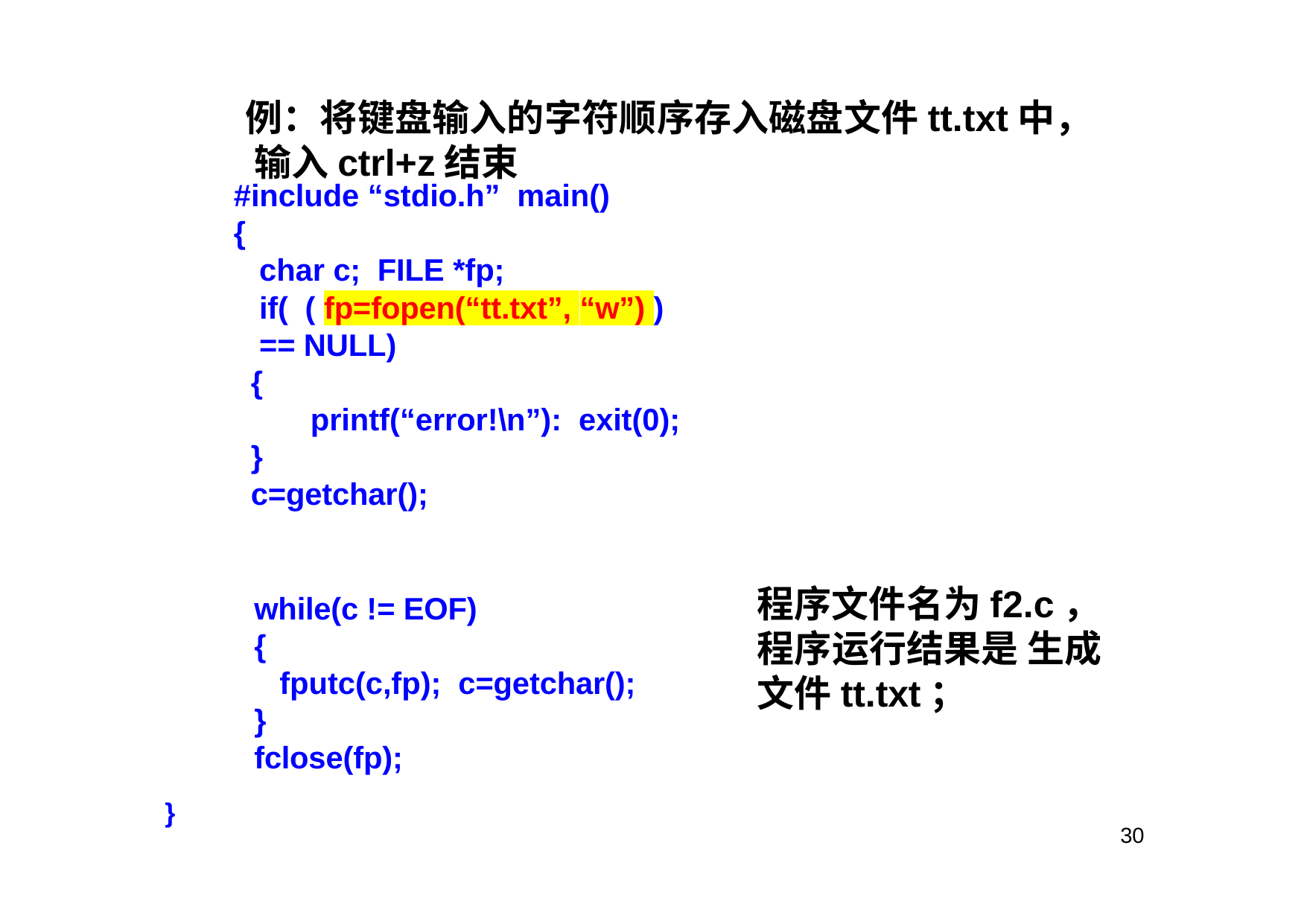

# 例：将键盘输入的字符顺序存入磁盘文件tt.txt中， 输入ctrl+z结束
#include “stdio.h”  main()
{
char c;  FILE *fp;
if(  ( fp=fopen(“tt.txt”, “w”) ) == NULL)
{
printf(“error!\n”):  exit(0);
}
c=getchar();
程序文件名为f2.c，程序运行结果是 生成文件tt.txt；
while(c != EOF)
{
fputc(c,fp);  c=getchar();
}
fclose(fp);
}
30